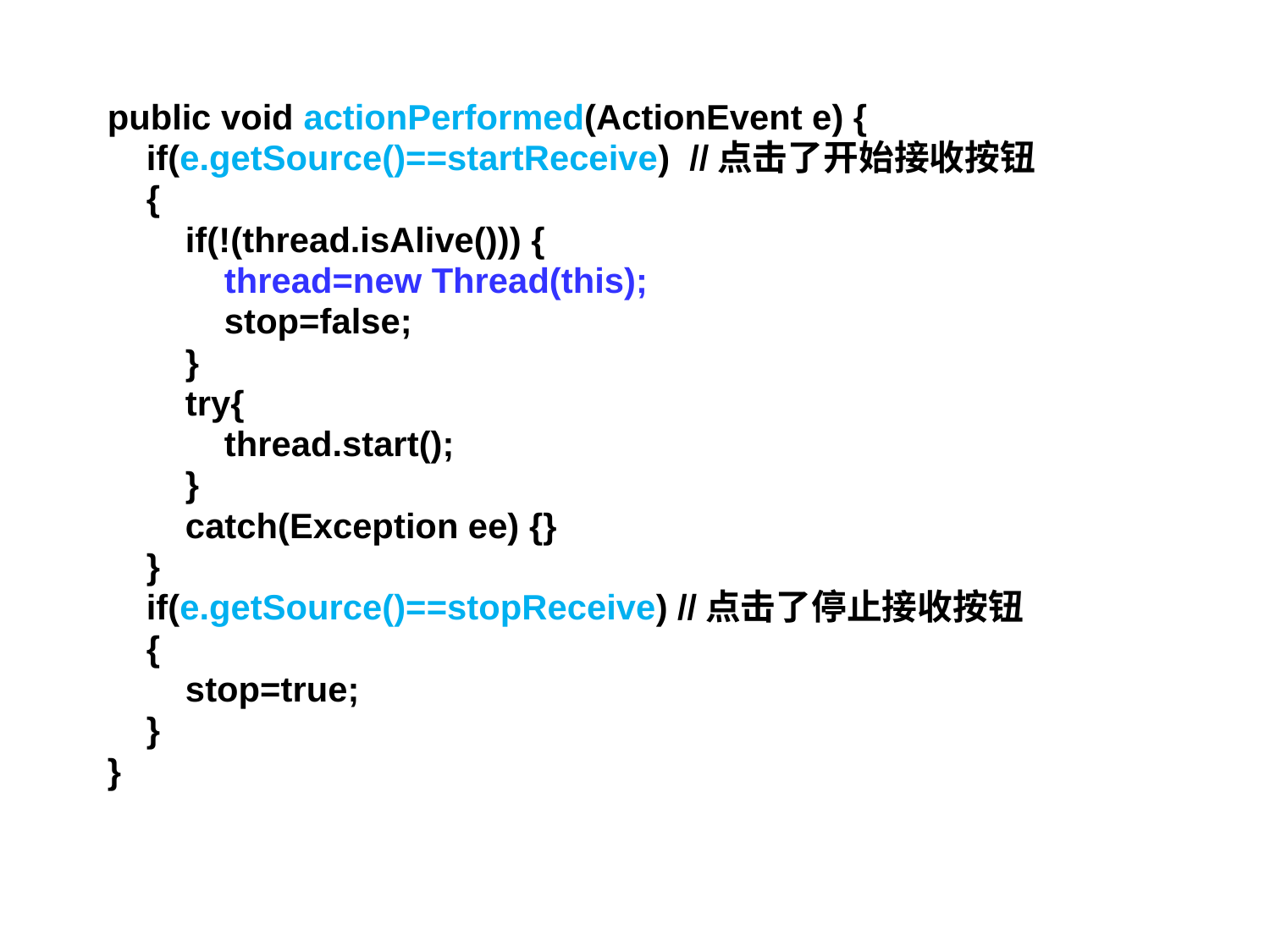

public void actionPerformed(ActionEvent e) {
    if(e.getSource()==startReceive)  //点击了开始接收按钮
    {
        if(!(thread.isAlive())) {
            thread=new Thread(this);
            stop=false;
        }
        try{
            thread.start();
        }
        catch(Exception ee) {}
    }
    if(e.getSource()==stopReceive) //点击了停止接收按钮
    {
        stop=true;
    }
}